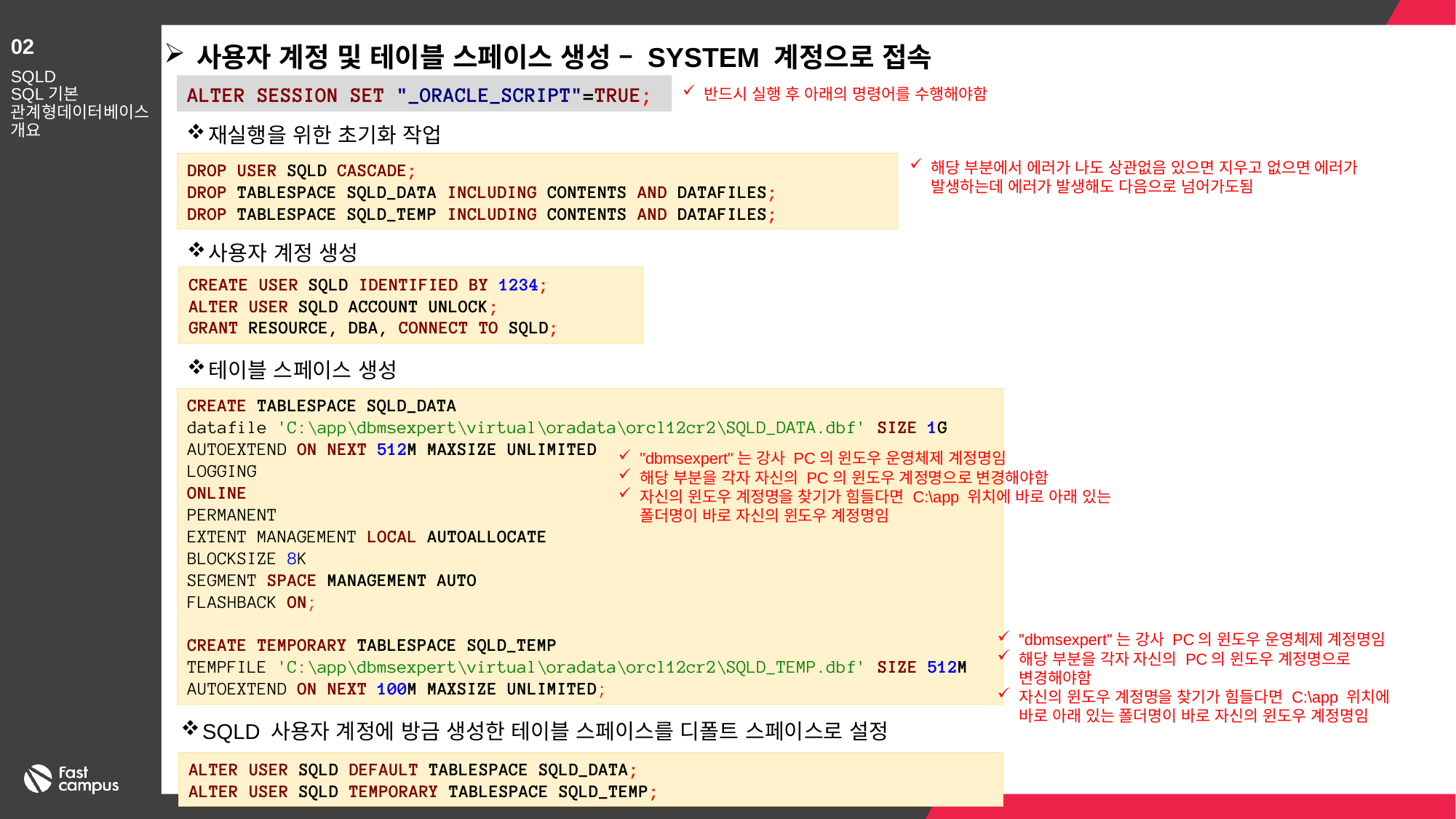

02
사용자 계정 및 테이블 스페이스 생성 – SYSTEM 계정으로 접속
SQLD
SQL기본
관계형데이터베이스개요
ALTER SESSION SET "_ORACLE_SCRIPT"=TRUE;
반드시 실행 후 아래의 명령어를 수행해야함
재실행을 위한 초기화 작업
해당 부분에서 에러가 나도 상관없음 있으면 지우고 없으면 에러가 발생하는데 에러가 발생해도 다음으로 넘어가도됨
DROP USER SQLD CASCADE;
DROP TABLESPACE SQLD_DATA INCLUDING CONTENTS AND DATAFILES;
DROP TABLESPACE SQLD_TEMP INCLUDING CONTENTS AND DATAFILES;
사용자 계정 생성
CREATE USER SQLD IDENTIFIED BY 1234;
ALTER USER SQLD ACCOUNT UNLOCK;
GRANT RESOURCE, DBA, CONNECT TO SQLD;
테이블 스페이스 생성
CREATE TABLESPACE SQLD_DATA
datafile 'C:\app\dbmsexpert\virtual\oradata\orcl12cr2\SQLD_DATA.dbf' SIZE 1G
AUTOEXTEND ON NEXT 512M MAXSIZE UNLIMITED
LOGGING
ONLINE
PERMANENT
EXTENT MANAGEMENT LOCAL AUTOALLOCATE
BLOCKSIZE 8K
SEGMENT SPACE MANAGEMENT AUTO
FLASHBACK ON;

CREATE TEMPORARY TABLESPACE SQLD_TEMP
TEMPFILE 'C:\app\dbmsexpert\virtual\oradata\orcl12cr2\SQLD_TEMP.dbf' SIZE 512M
AUTOEXTEND ON NEXT 100M MAXSIZE UNLIMITED;
"dbmsexpert"는 강사 PC의 윈도우 운영체제 계정명임
해당 부분을 각자 자신의 PC의 윈도우 계정명으로 변경해야함
자신의 윈도우 계정명을 찾기가 힘들다면 C:\app 위치에 바로 아래 있는 폴더명이 바로 자신의 윈도우 계정명임
"dbmsexpert"는 강사 PC의 윈도우 운영체제 계정명임
해당 부분을 각자 자신의 PC의 윈도우 계정명으로 변경해야함
자신의 윈도우 계정명을 찾기가 힘들다면 C:\app 위치에 바로 아래 있는 폴더명이 바로 자신의 윈도우 계정명임
SQLD 사용자 계정에 방금 생성한 테이블 스페이스를 디폴트 스페이스로 설정
ALTER USER SQLD DEFAULT TABLESPACE SQLD_DATA;
ALTER USER SQLD TEMPORARY TABLESPACE SQLD_TEMP;